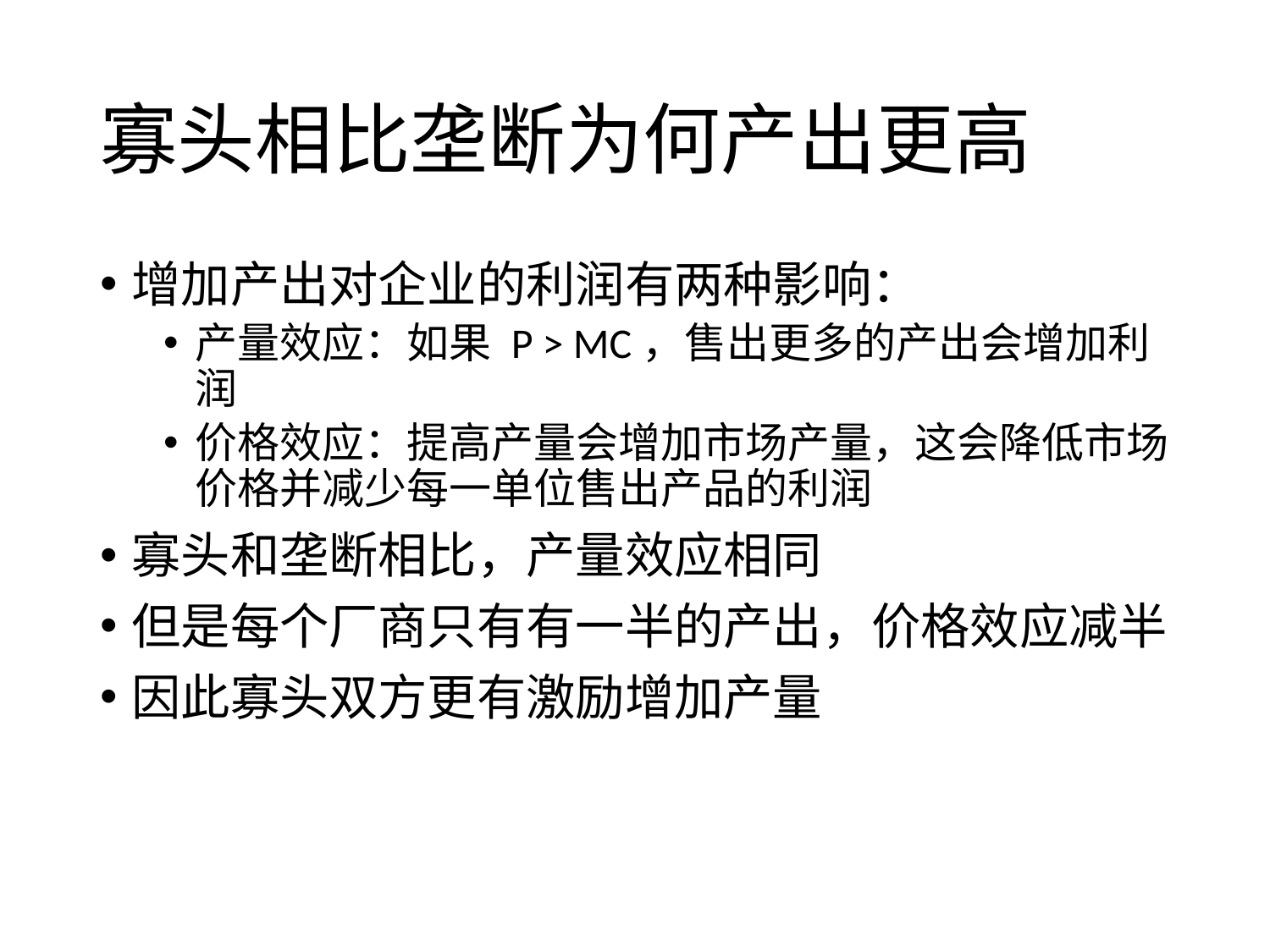

# 寡头相比垄断为何产出更高
增加产出对企业的利润有两种影响：
产量效应：如果 P > MC，售出更多的产出会增加利润
价格效应：提高产量会增加市场产量，这会降低市场价格并减少每一单位售出产品的利润
寡头和垄断相比，产量效应相同
但是每个厂商只有有一半的产出，价格效应减半
因此寡头双方更有激励增加产量